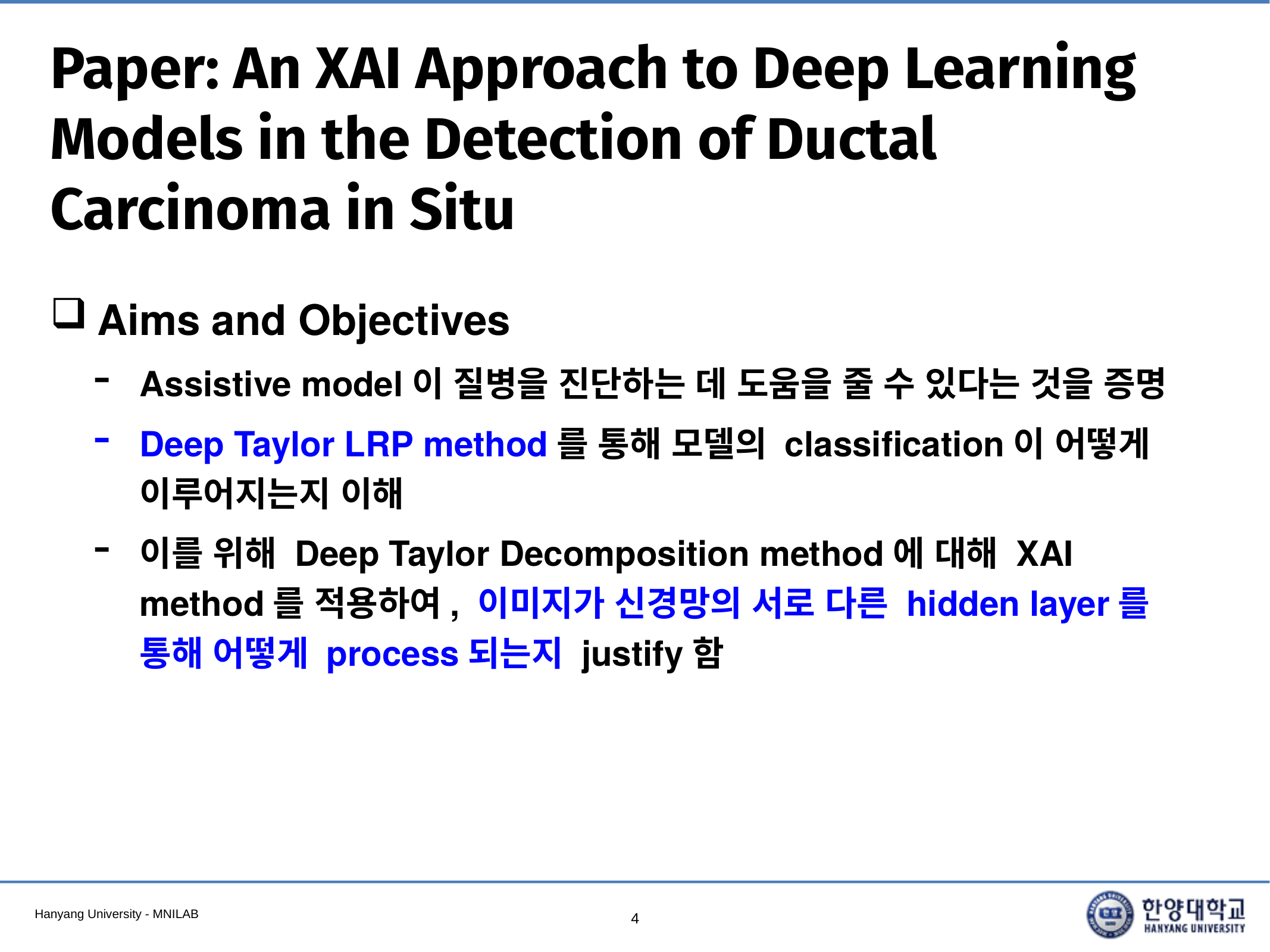

# Paper: An XAI Approach to Deep Learning Models in the Detection of Ductal Carcinoma in Situ
Aims and Objectives
Assistive model이 질병을 진단하는 데 도움을 줄 수 있다는 것을 증명
Deep Taylor LRP method를 통해 모델의 classification이 어떻게 이루어지는지 이해
이를 위해 Deep Taylor Decomposition method에 대해 XAI method를 적용하여, 이미지가 신경망의 서로 다른 hidden layer를 통해 어떻게 process되는지 justify함
4